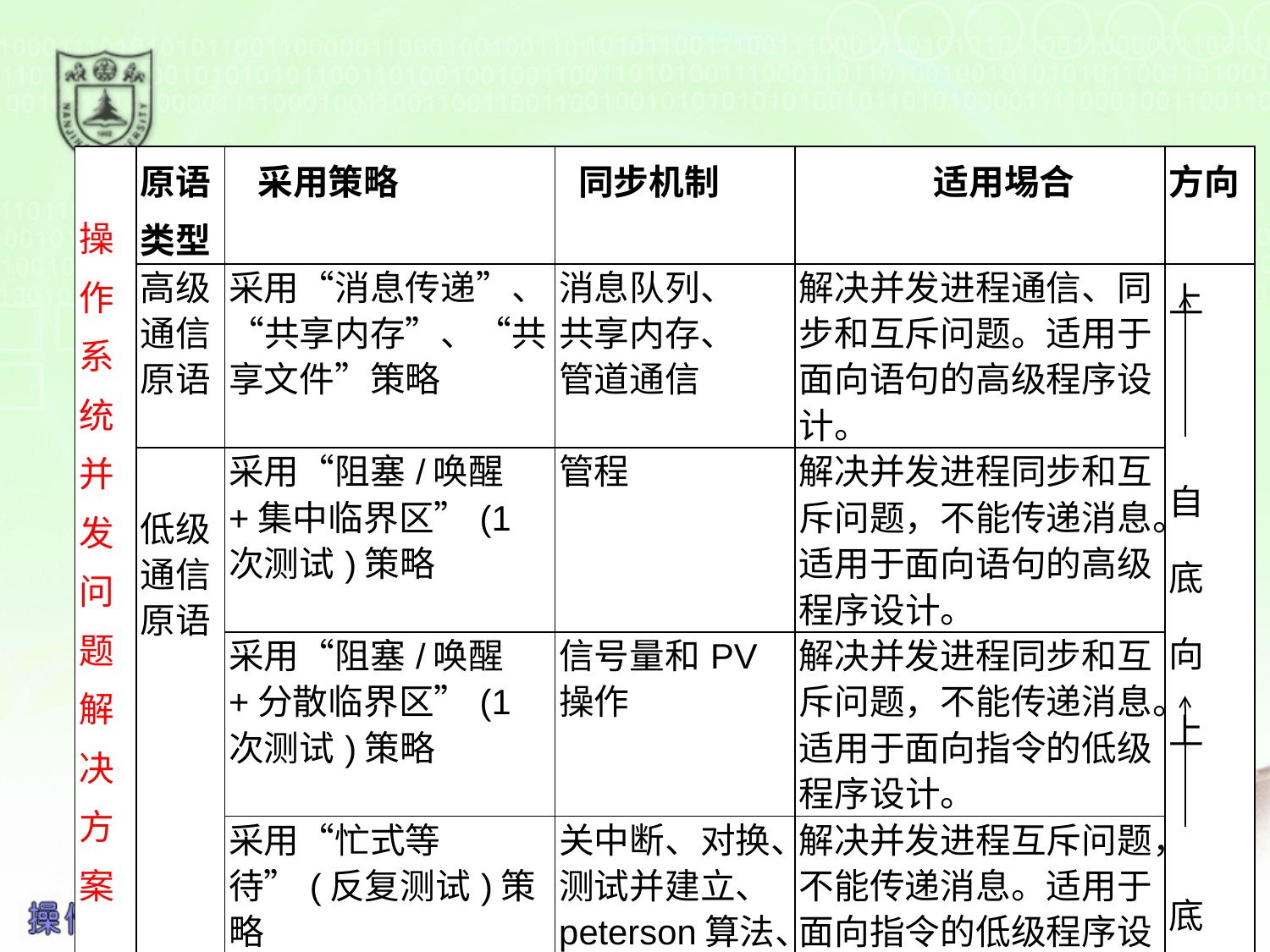

#
| 操作系统并发问题解决方案 | 原语类型 | 采用策略 | 同步机制 | 适用埸合 | 方向 |
| --- | --- | --- | --- | --- | --- |
|  | 高级通信原语 | 采用“消息传递”、“共享内存”、“共享文件”策略 | 消息队列、 共享内存、 管道通信 | 解决并发进程通信、同步和互斥问题。适用于面向语句的高级程序设计。 | 上 自 底 向 上 底 |
|  | 低级通信原语 | 采用“阻塞/唤醒+集中临界区”(1次测试)策略 | 管程 | 解决并发进程同步和互斥问题，不能传递消息。适用于面向语句的高级程序设计。 |  |
|  |  | 采用“阻塞/唤醒+分散临界区”(1次测试)策略 | 信号量和PV操作 | 解决并发进程同步和互斥问题，不能传递消息。适用于面向指令的低级程序设计。 |  |
|  |  | 采用“忙式等待”(反复测试)策略 | 关中断、对换、测试并建立、peterson算法、dekker算法 | 解决并发进程互斥问题，不能传递消息。适用于面向指令的低级程序设计。 |  |